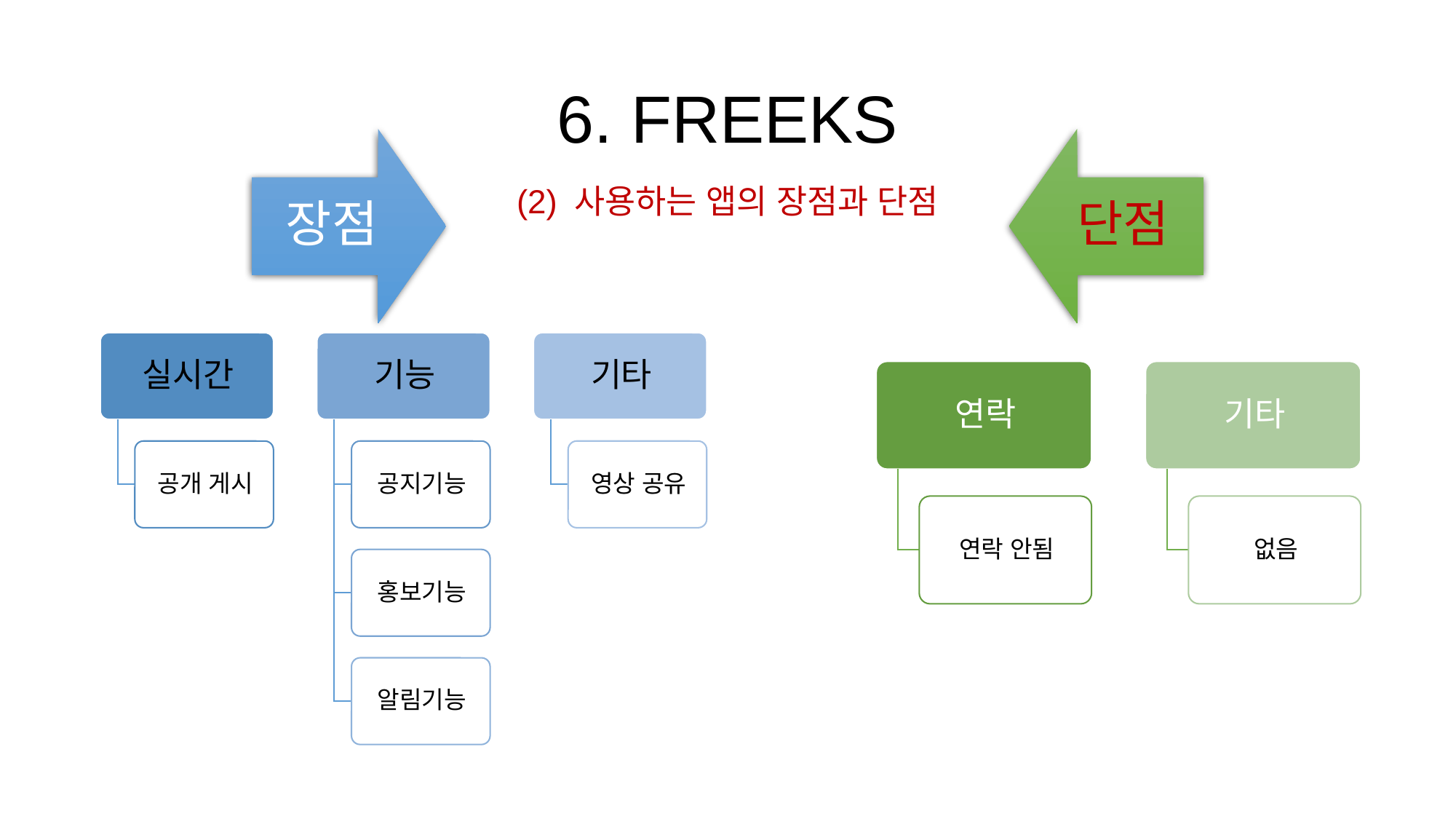

# 6. FREEKS
장점
단점
(2) 사용하는 앱의 장점과 단점
연락
연락 안됨
기타
없음
실시간
공개 게시
기능
공지기능
홍보기능
알림기능
기타
영상 공유